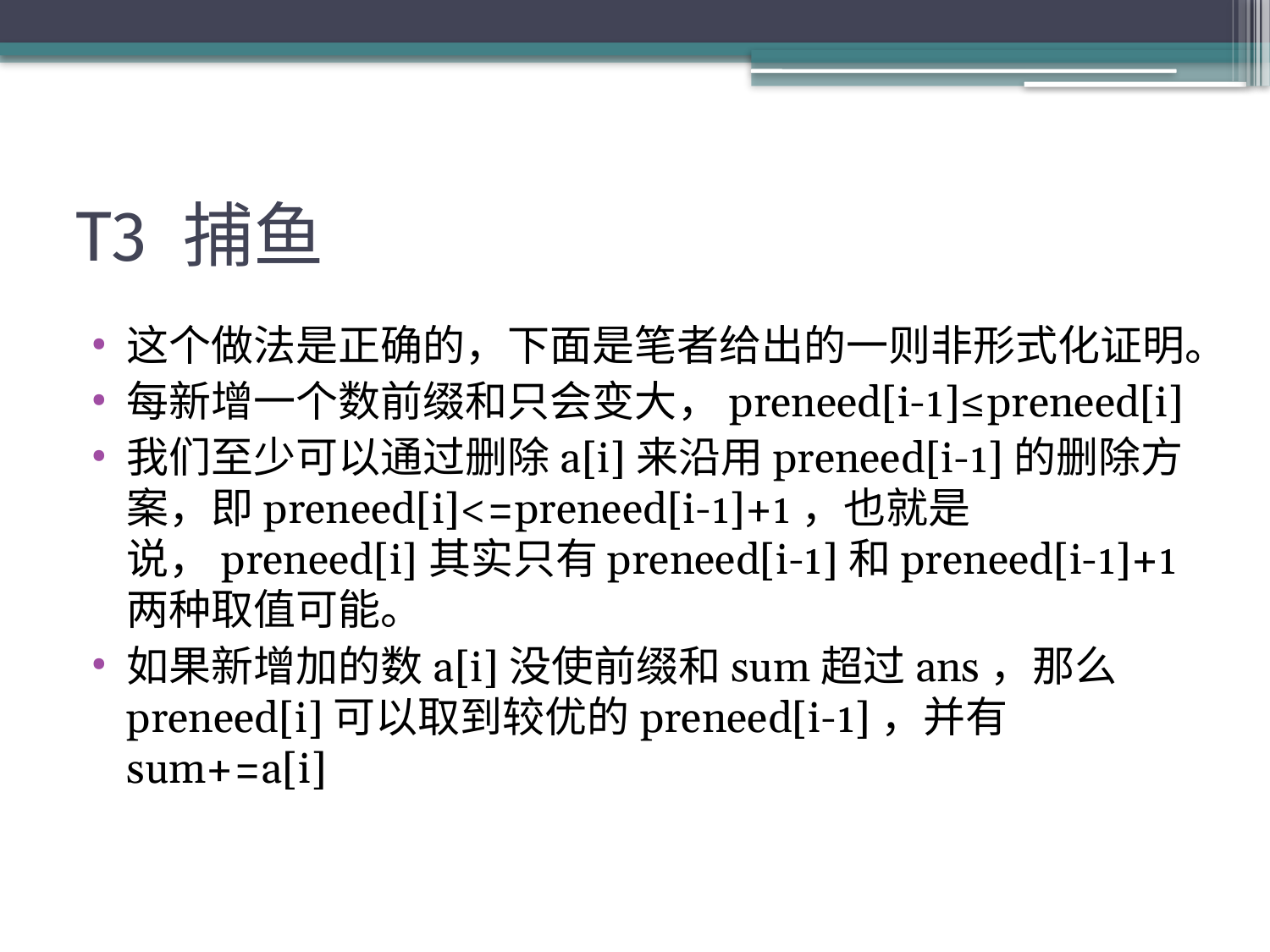

# T3 捕鱼
这个做法是正确的，下面是笔者给出的一则非形式化证明。
每新增一个数前缀和只会变大，preneed[i-1]≤preneed[i]
我们至少可以通过删除a[i]来沿用preneed[i-1]的删除方案，即preneed[i]<=preneed[i-1]+1，也就是说，preneed[i]其实只有preneed[i-1]和preneed[i-1]+1两种取值可能。
如果新增加的数a[i]没使前缀和sum超过ans，那么preneed[i]可以取到较优的preneed[i-1]，并有sum+=a[i]